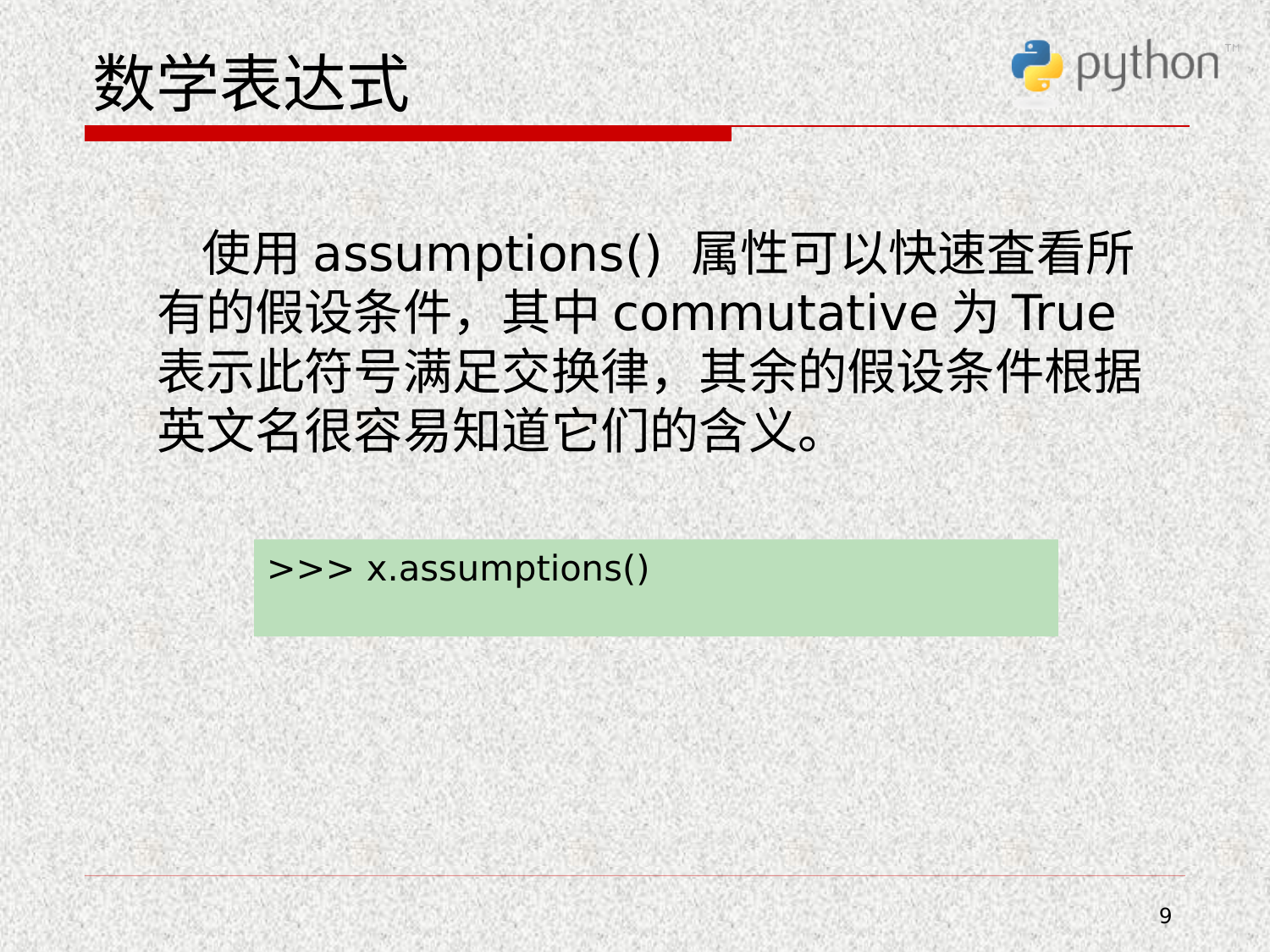

# 数学表达式

         使用assumptions() 属性可以快速査看所有的假设条件，其中commutative为True表示此符号满足交换律，其余的假设条件根据英文名很容易知道它们的含义。

>>> x.assumptions()

9